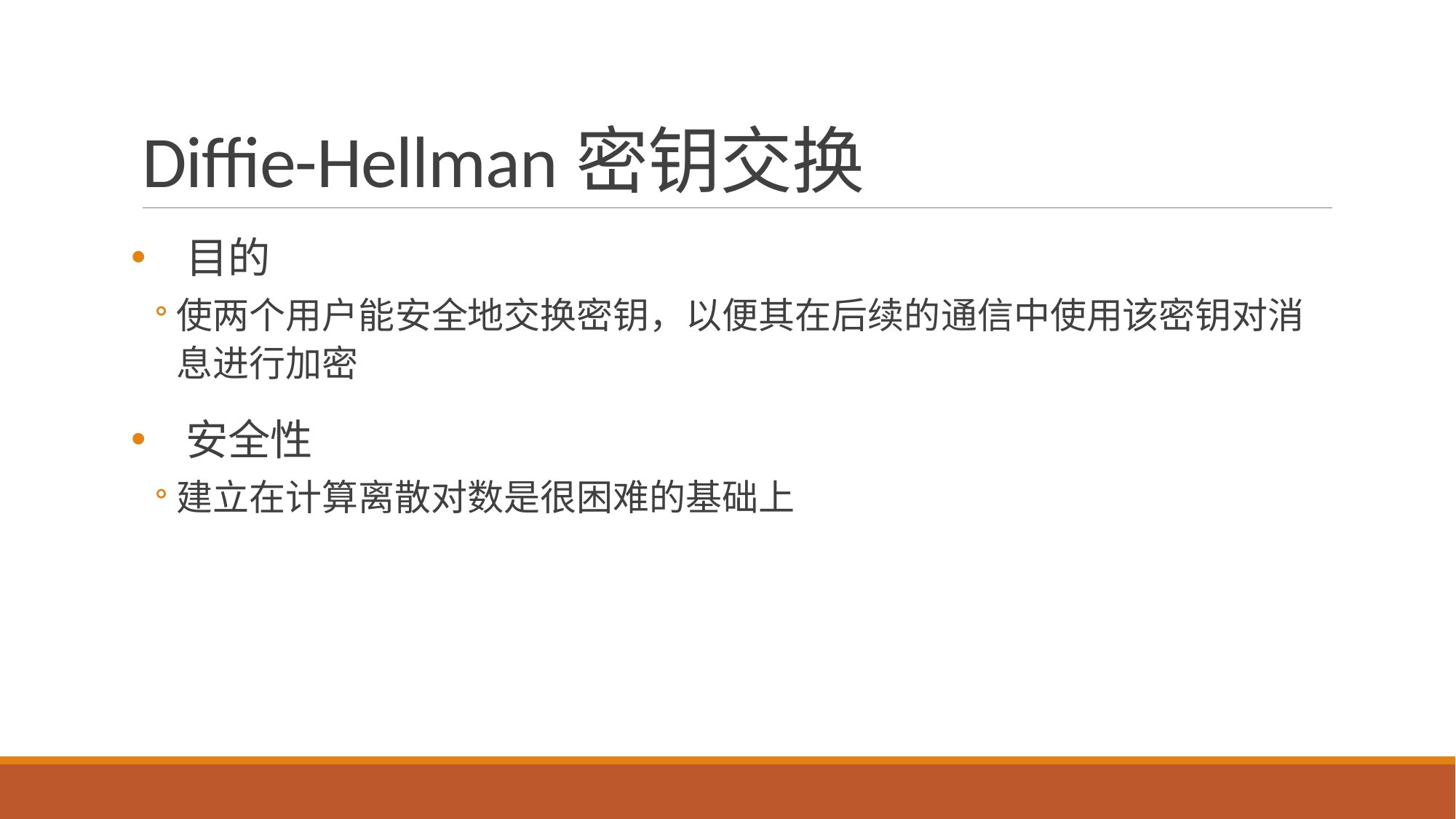

# Diffie-Hellman密钥交换
目的
使两个用户能安全地交换密钥，以便其在后续的通信中使用该密钥对消息进行加密
安全性
建立在计算离散对数是很困难的基础上